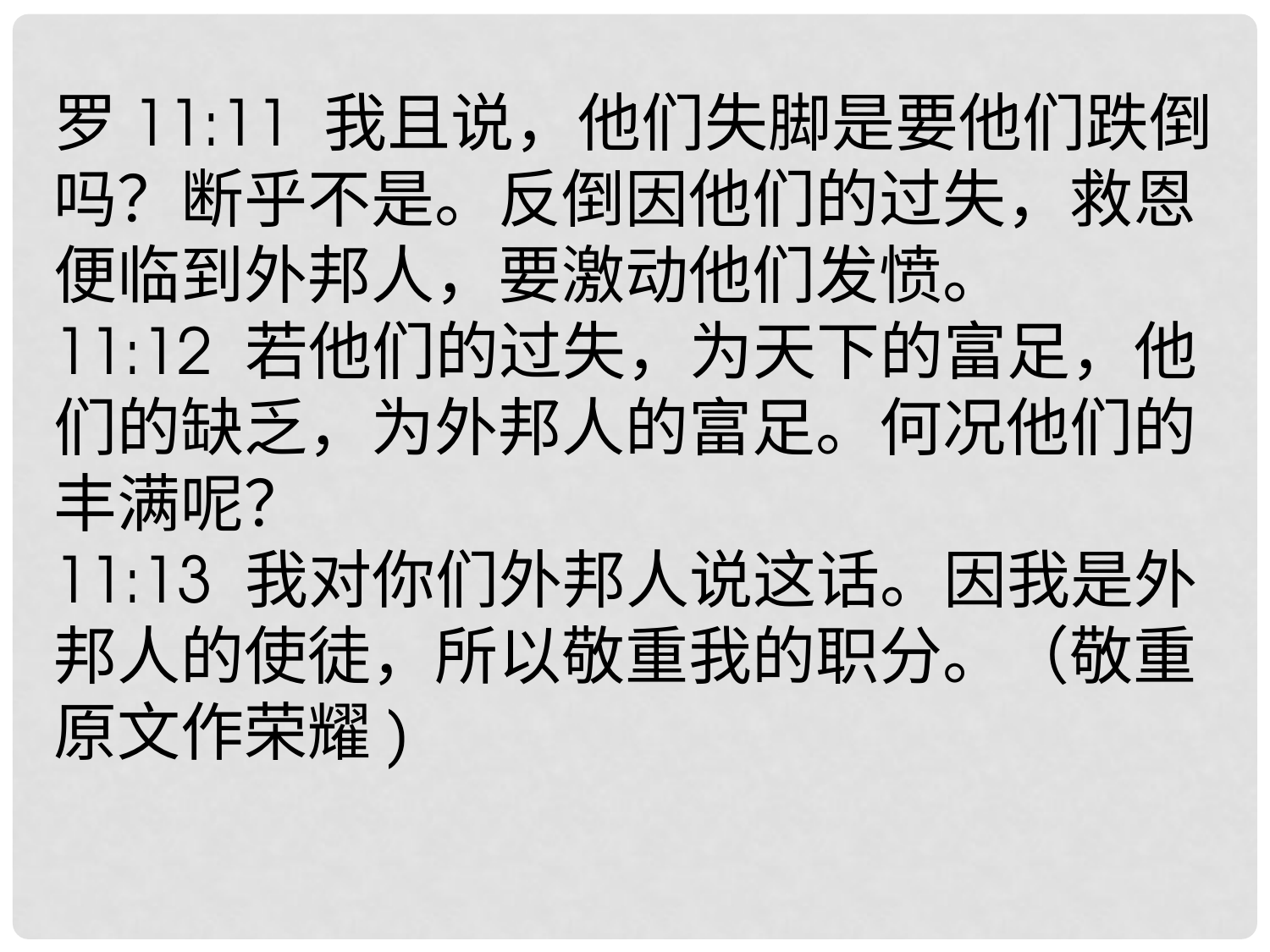

罗11:11 我且说，他们失脚是要他们跌倒吗？断乎不是。反倒因他们的过失，救恩便临到外邦人，要激动他们发愤。
11:12 若他们的过失，为天下的富足，他们的缺乏，为外邦人的富足。何况他们的丰满呢？
11:13 我对你们外邦人说这话。因我是外邦人的使徒，所以敬重我的职分。（敬重原文作荣耀)